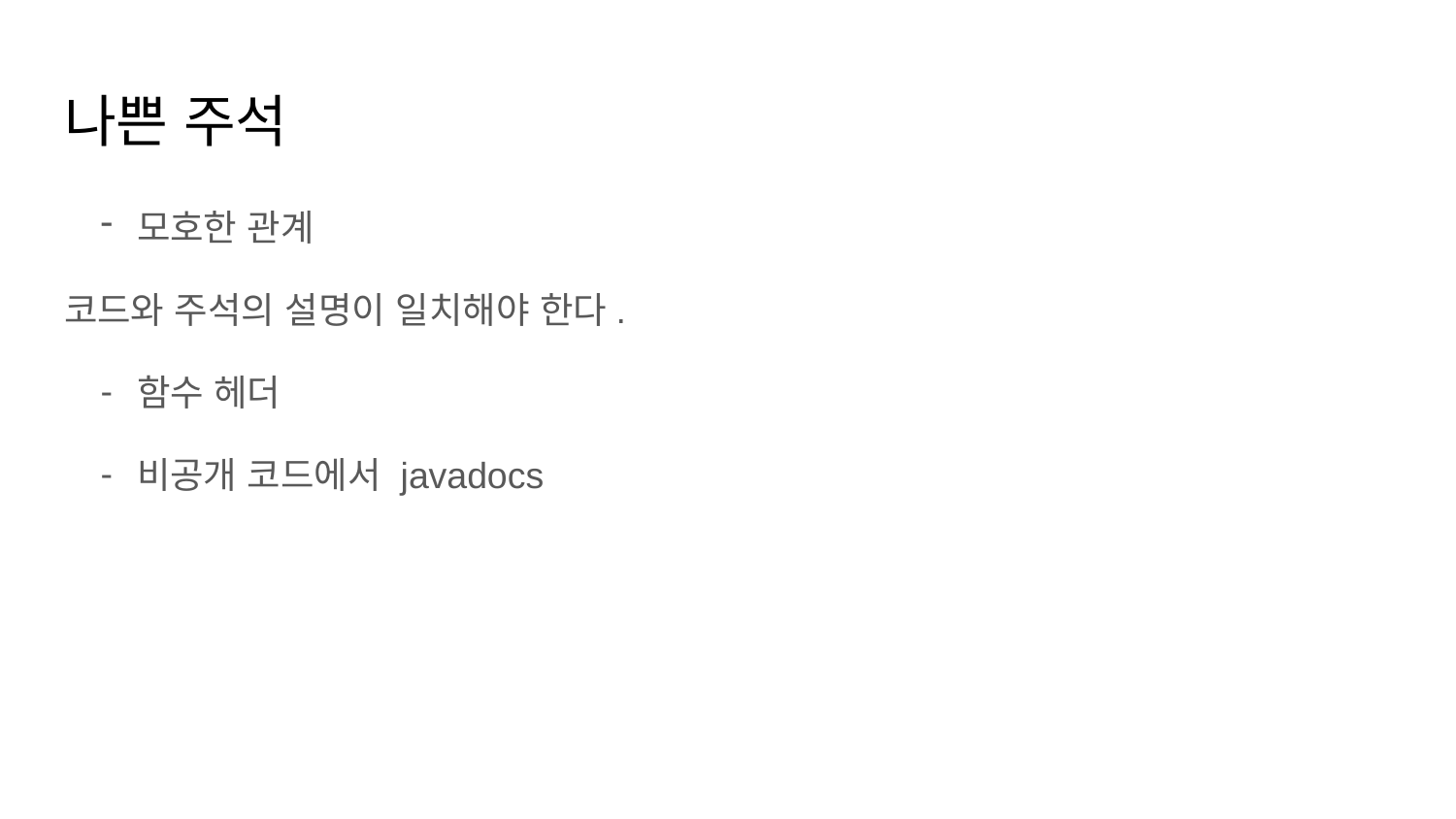

# 나쁜 주석
모호한 관계
코드와 주석의 설명이 일치해야 한다.
함수 헤더
비공개 코드에서 javadocs